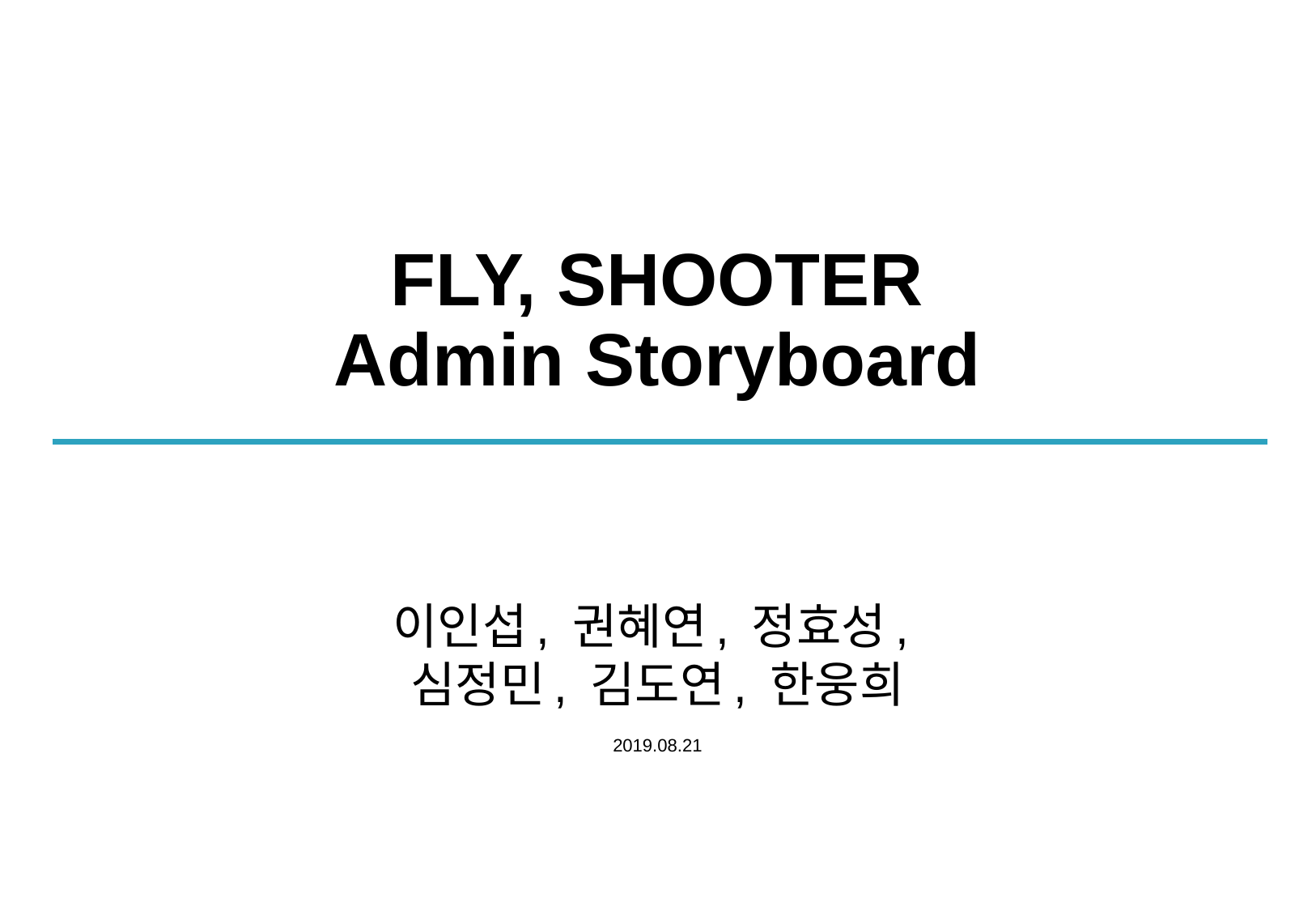

FLY, SHOOTER
Admin Storyboard
이인섭, 권혜연, 정효성,
심정민, 김도연, 한웅희

2019.08.21